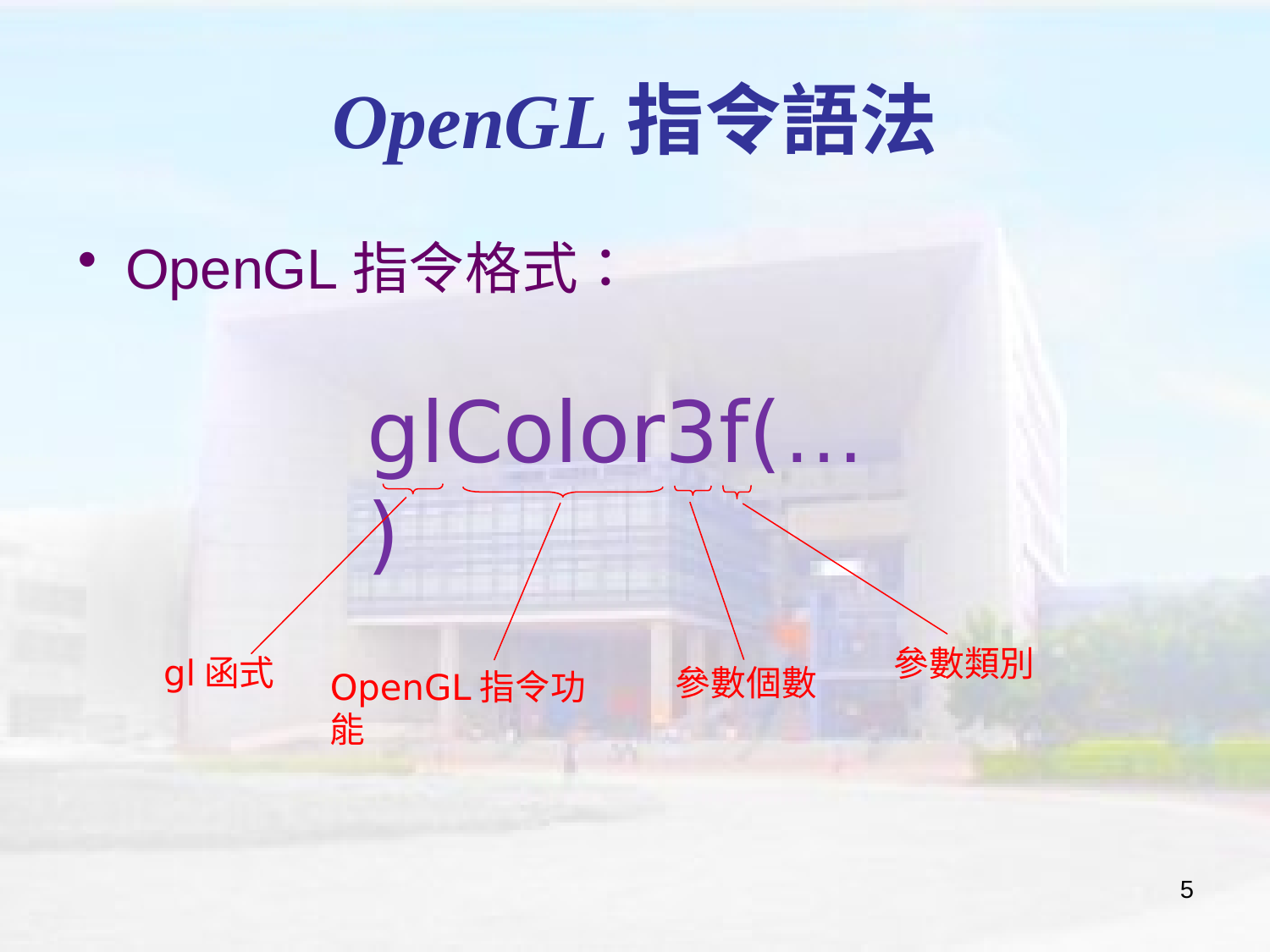

# OpenGL指令語法
OpenGL指令格式：

glColor3f(…)

參數類別
gl函式
參數個數
OpenGL指令功能
5